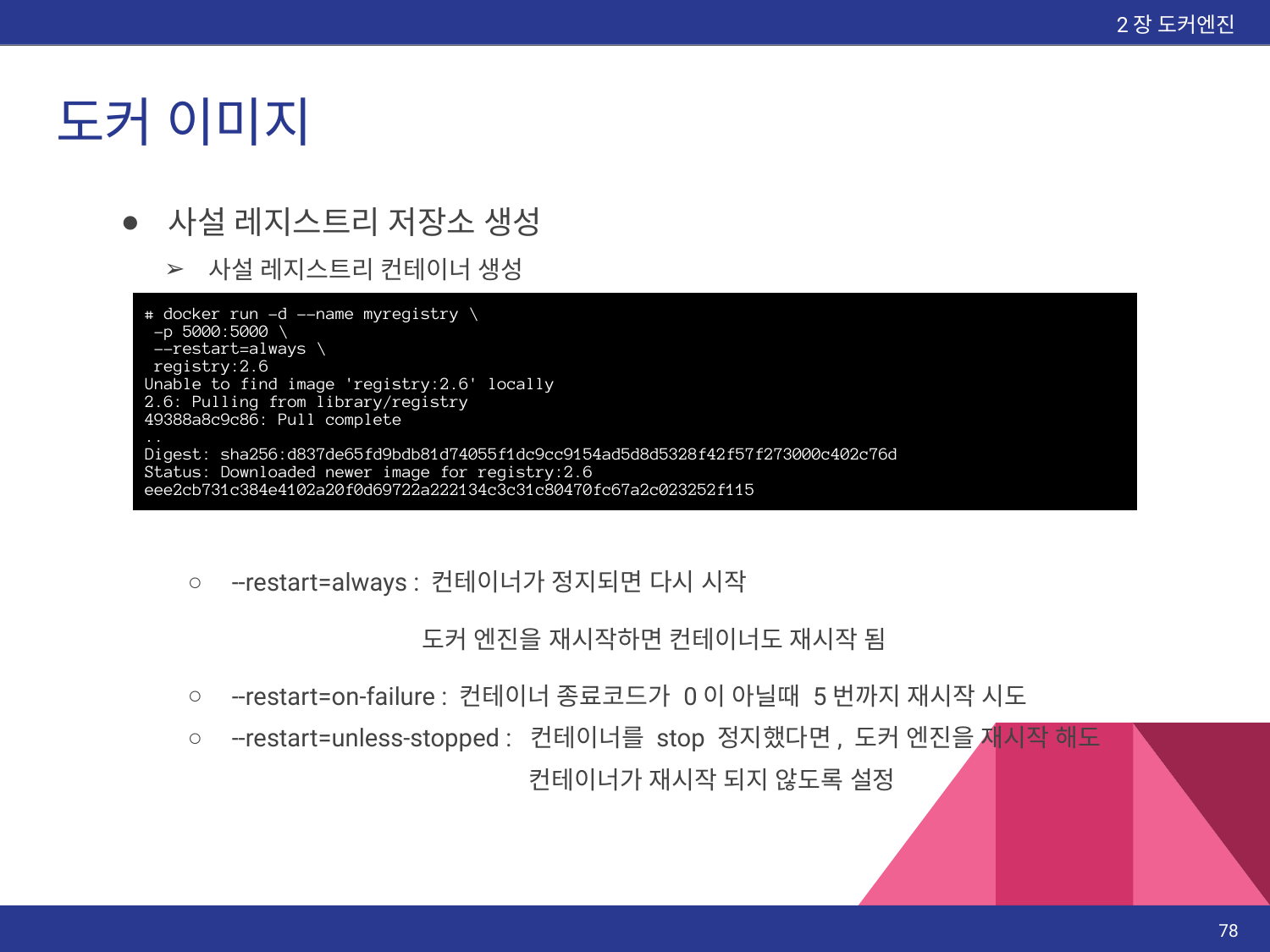

2장 도커엔진
# 도커 이미지
사설 레지스트리 저장소 생성
사설 레지스트리 컨테이너 생성

| # docker run -d --name myregistry \ -p 5000:5000 \ --restart=always \ registry:2.6 Unable to find image 'registry:2.6' locally 2.6: Pulling from library/registry 49388a8c9c86: Pull complete .. Digest: sha256:d837de65fd9bdb81d74055f1dc9cc9154ad5d8d5328f42f57f273000c402c76d Status: Downloaded newer image for registry:2.6 eee2cb731c384e4102a20f0d69722a222134c3c31c80470fc67a2c023252f115 |
| --- |
--restart=always : 컨테이너가 정지되면 다시 시작
도커 엔진을 재시작하면 컨테이너도 재시작 됨
--restart=on-failure : 컨테이너 종료코드가 0이 아닐때 5번까지 재시작 시도
--restart=unless-stopped :  컨테이너를 stop 정지했다면, 도커 엔진을 재시작 해도
      컨테이너가 재시작 되지 않도록 설정

78